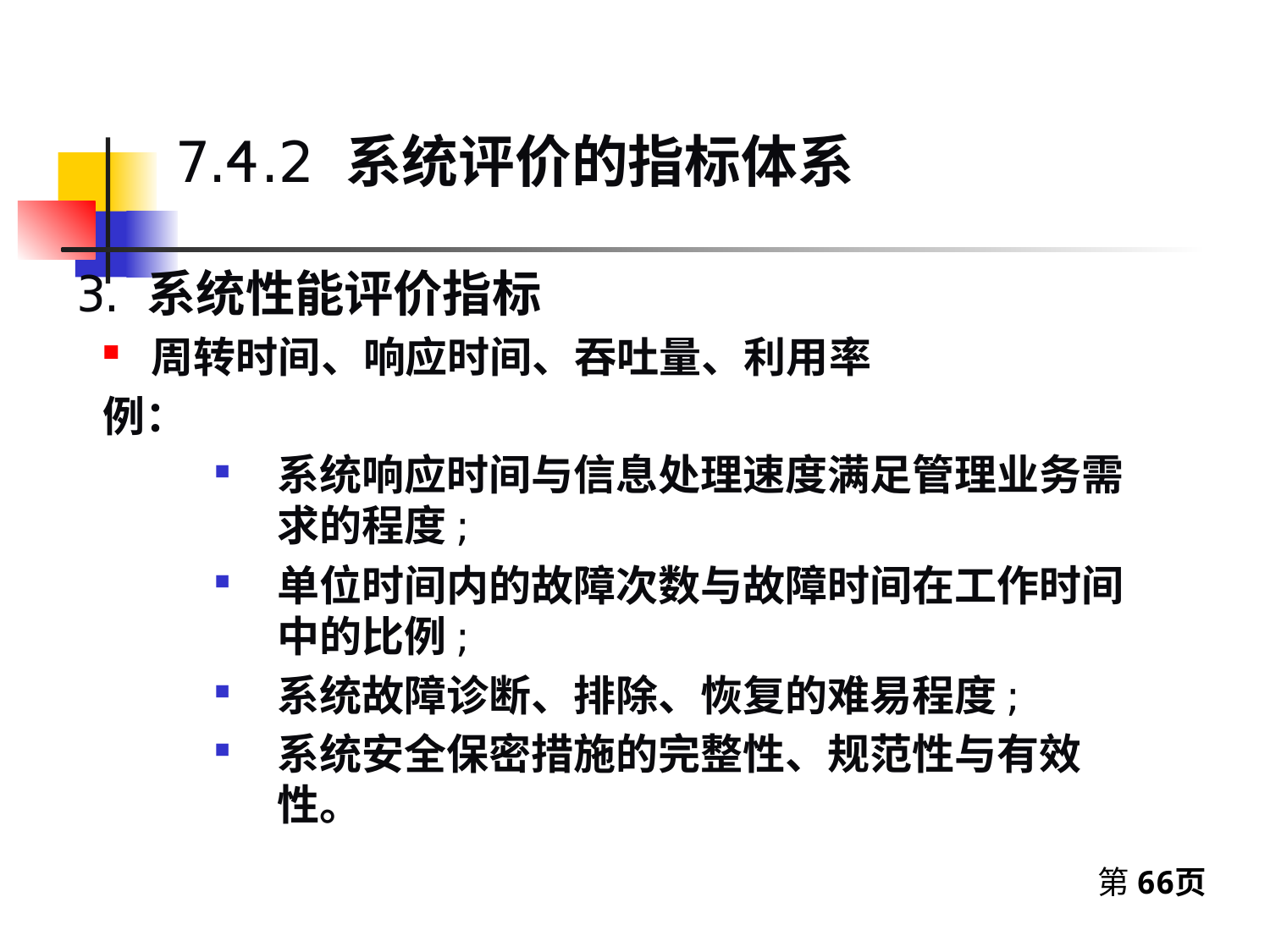

7.4.2 系统评价的指标体系
3. 系统性能评价指标
周转时间、响应时间、吞吐量、利用率
例：
系统响应时间与信息处理速度满足管理业务需求的程度;
单位时间内的故障次数与故障时间在工作时间中的比例;
系统故障诊断、排除、恢复的难易程度;
系统安全保密措施的完整性、规范性与有效性。